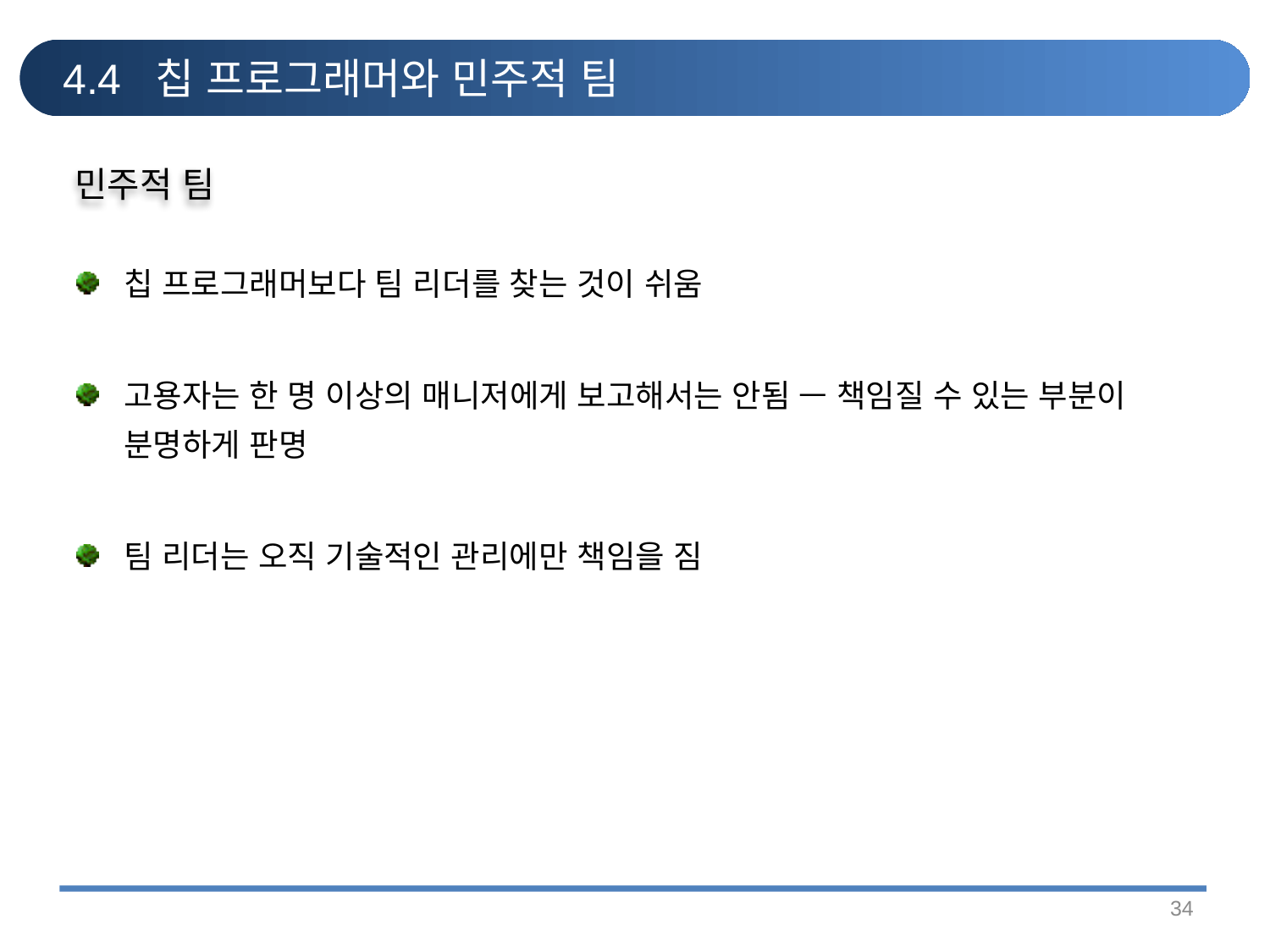

# 4.4  칩 프로그래머와 민주적 팀
민주적 팀
칩 프로그래머보다 팀 리더를 찾는 것이 쉬움

고용자는 한 명 이상의 매니저에게 보고해서는 안됨 — 책임질 수 있는 부분이 분명하게 판명

팀 리더는 오직 기술적인 관리에만 책임을 짐
34